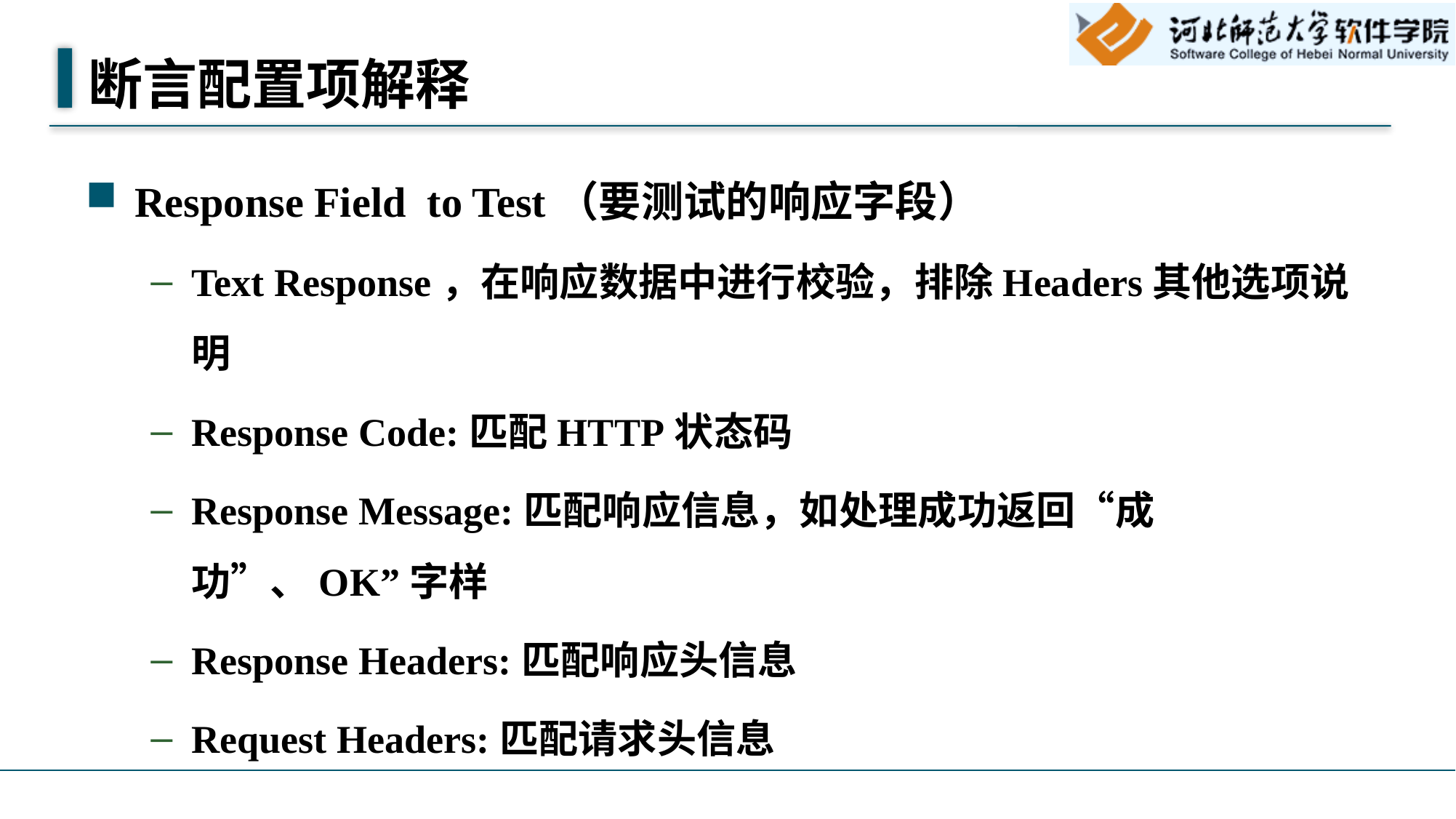

# 断言配置项解释
Response Field  to Test（要测试的响应字段）
Text Response，在响应数据中进行校验，排除Headers其他选项说明
Response Code:匹配HTTP状态码
Response Message:匹配响应信息，如处理成功返回“成功”、OK”字样
Response Headers:匹配响应头信息
Request Headers:匹配请求头信息